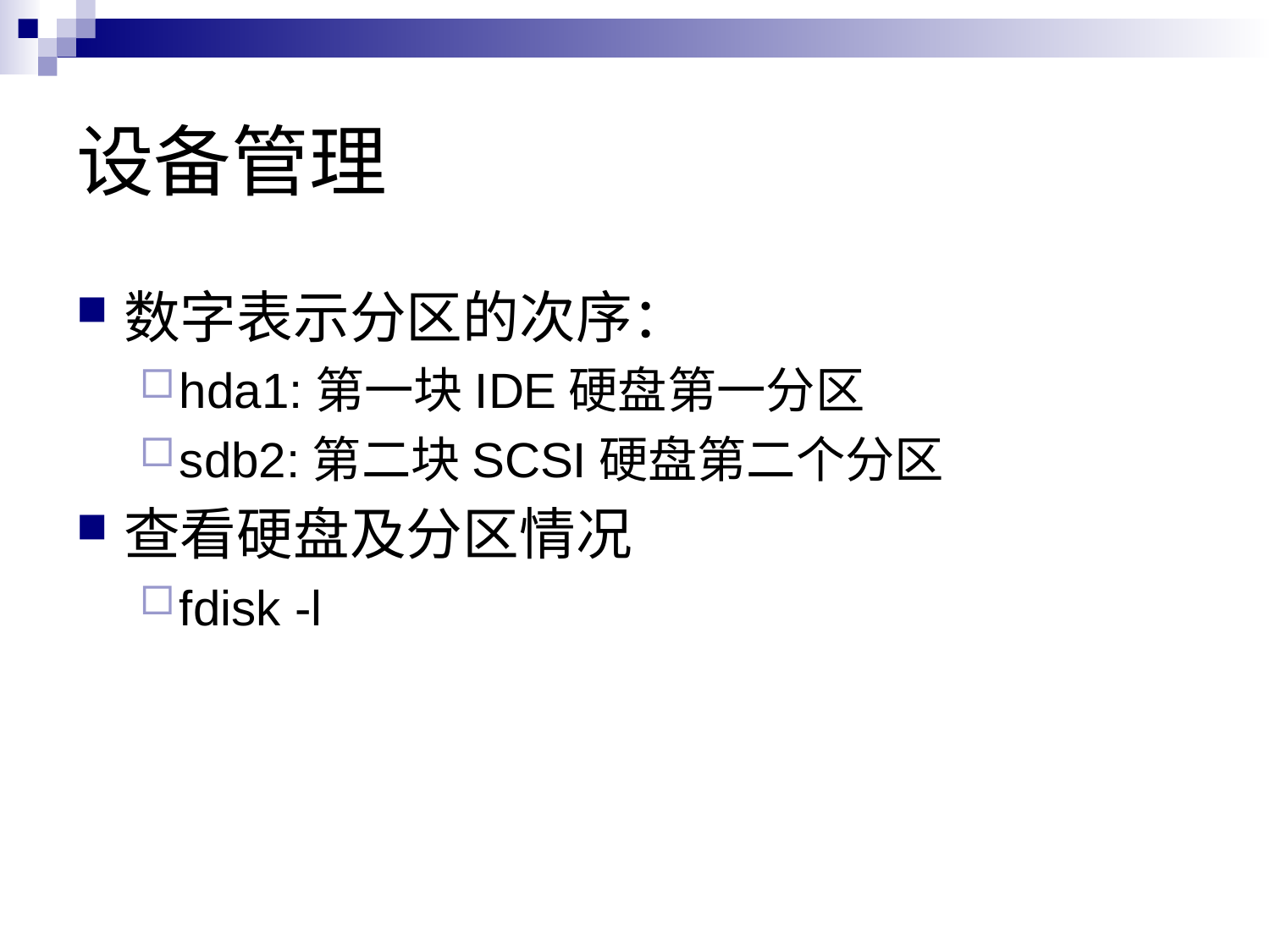

# 设备管理
数字表示分区的次序：
hda1:第一块IDE硬盘第一分区
sdb2:第二块SCSI硬盘第二个分区
查看硬盘及分区情况
fdisk -l